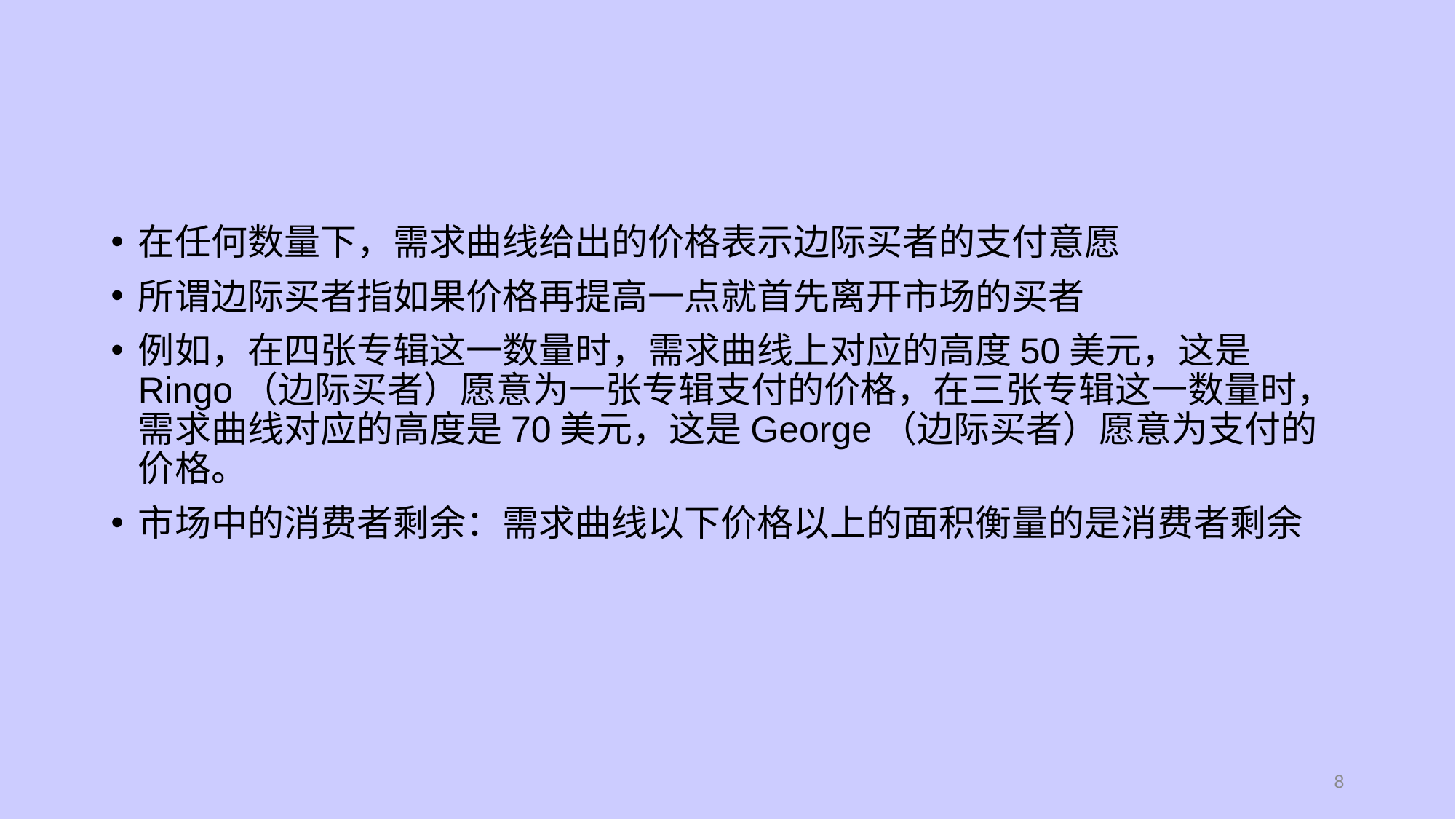

#
在任何数量下，需求曲线给出的价格表示边际买者的支付意愿
所谓边际买者指如果价格再提高一点就首先离开市场的买者
例如，在四张专辑这一数量时，需求曲线上对应的高度50美元，这是Ringo（边际买者）愿意为一张专辑支付的价格，在三张专辑这一数量时，需求曲线对应的高度是70美元，这是George（边际买者）愿意为支付的价格。
市场中的消费者剩余：需求曲线以下价格以上的面积衡量的是消费者剩余

8